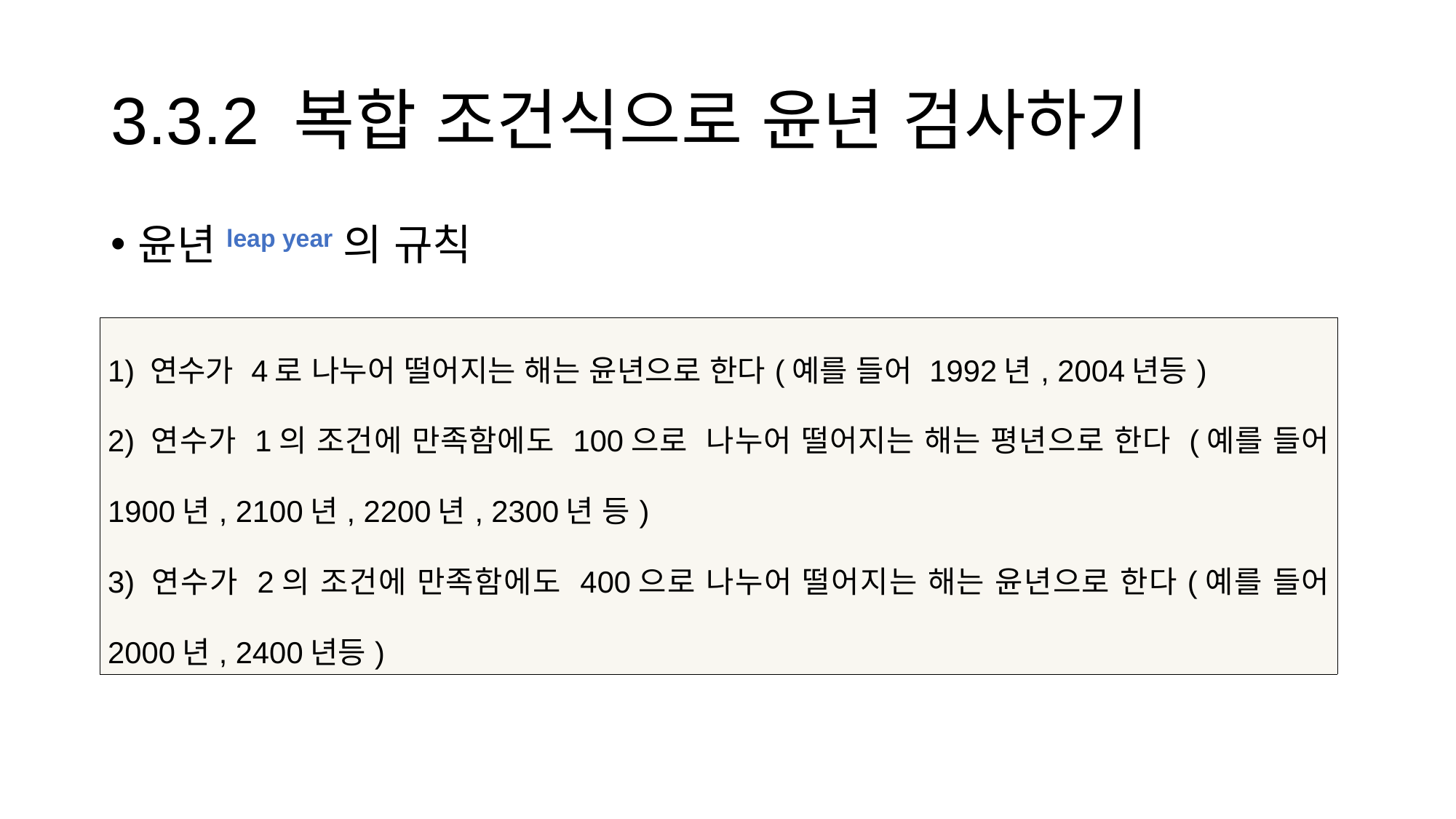

# 3.3.2 복합 조건식으로 윤년 검사하기
윤년leap year의 규칙
| 1) 연수가 4로 나누어 떨어지는 해는 윤년으로 한다(예를 들어 1992년, 2004년등) 2) 연수가 1의 조건에 만족함에도 100으로 나누어 떨어지는 해는 평년으로 한다 (예를 들어 1900년, 2100년, 2200년, 2300년 등) 3) 연수가 2의 조건에 만족함에도 400으로 나누어 떨어지는 해는 윤년으로 한다(예를 들어 2000년, 2400년등) |
| --- |